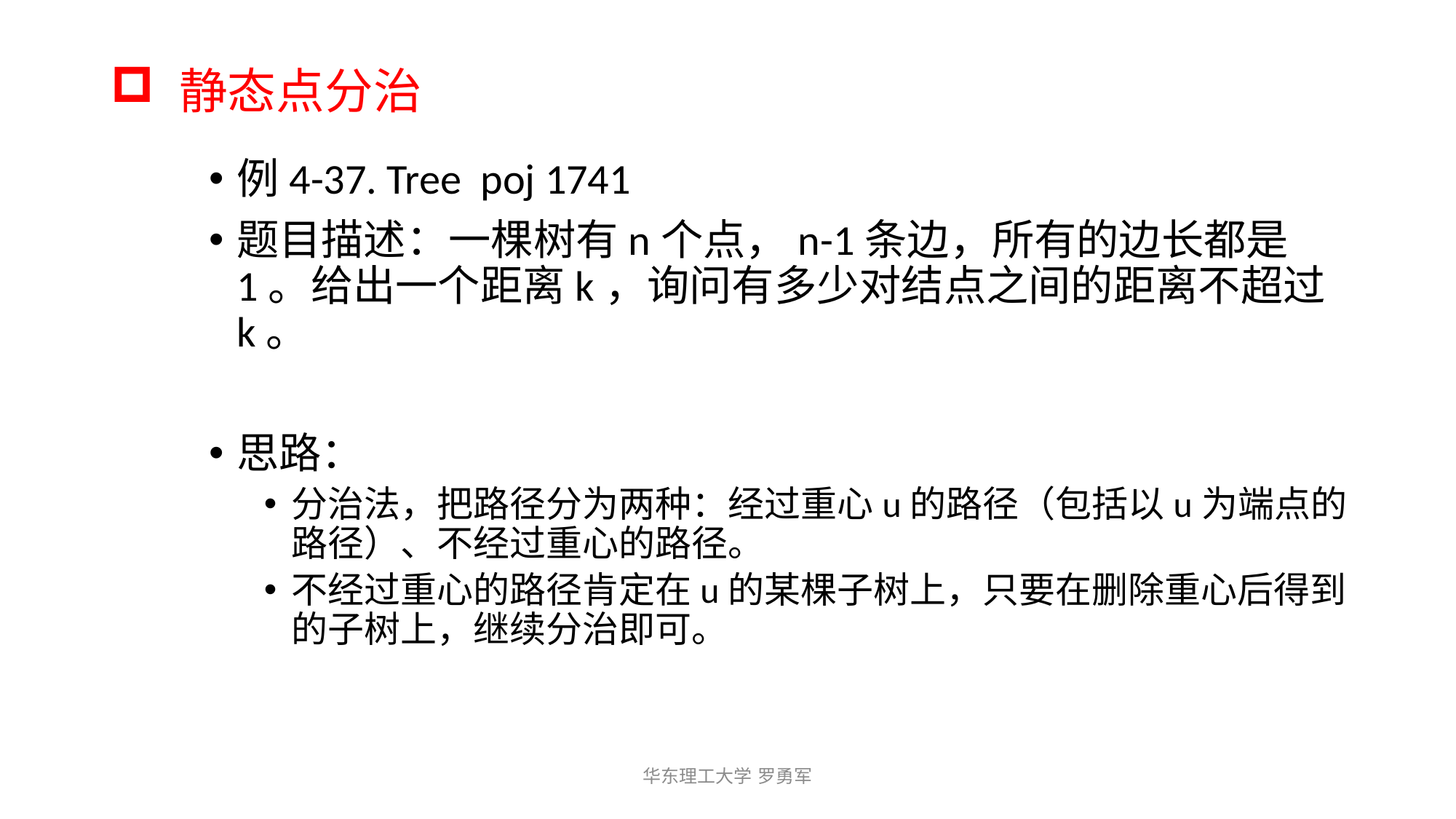

# 静态点分治
例4-37. Tree  poj 1741
题目描述：一棵树有n个点，n-1条边，所有的边长都是1。给出一个距离k，询问有多少对结点之间的距离不超过k。

思路：
分治法，把路径分为两种：经过重心u的路径（包括以u为端点的路径）、不经过重心的路径。
不经过重心的路径肯定在u的某棵子树上，只要在删除重心后得到的子树上，继续分治即可。

华东理工大学 罗勇军